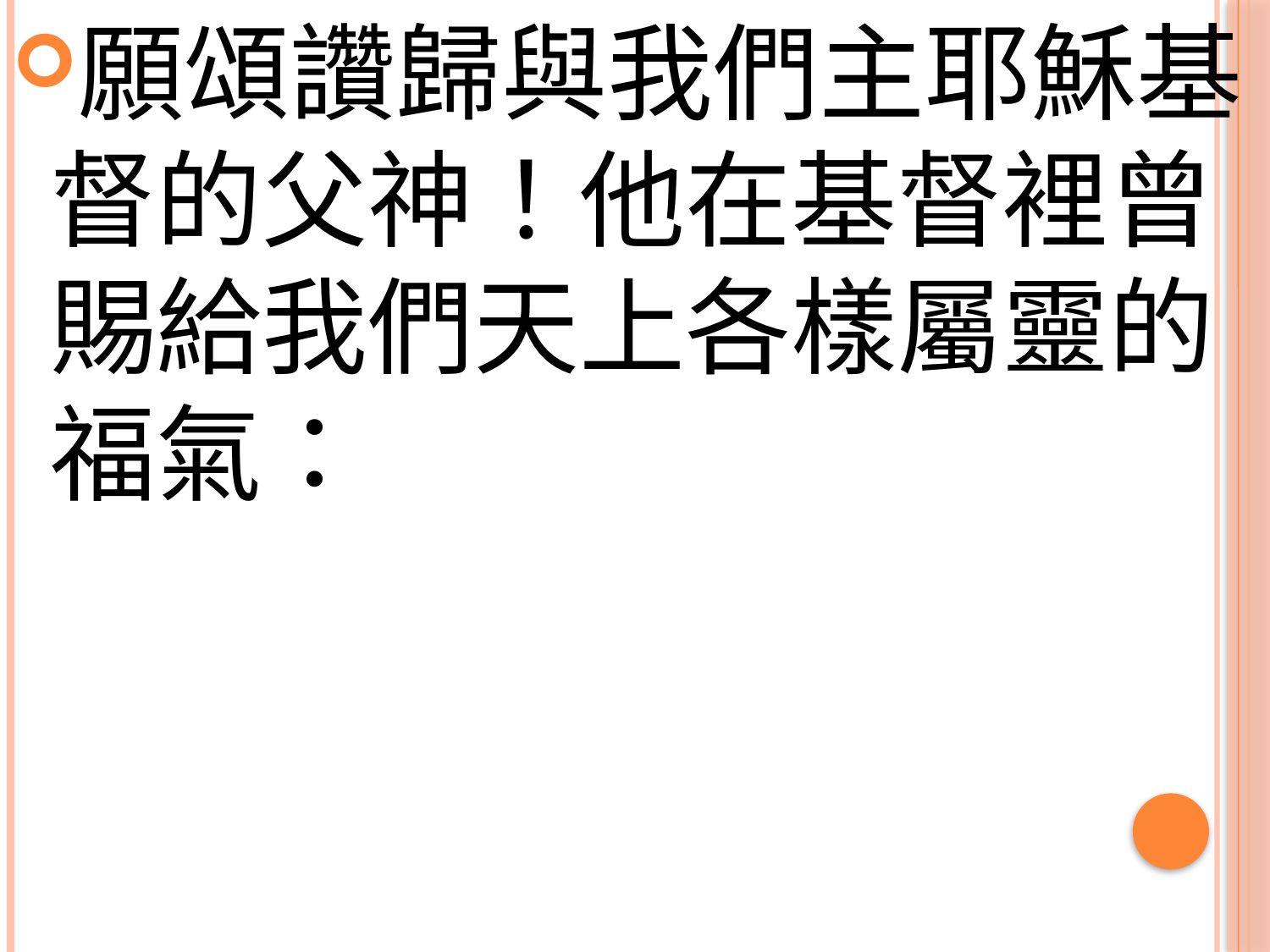

願頌讚歸與我們主耶穌基督的父神！他在基督裡曾賜給我們天上各樣屬靈的福氣：